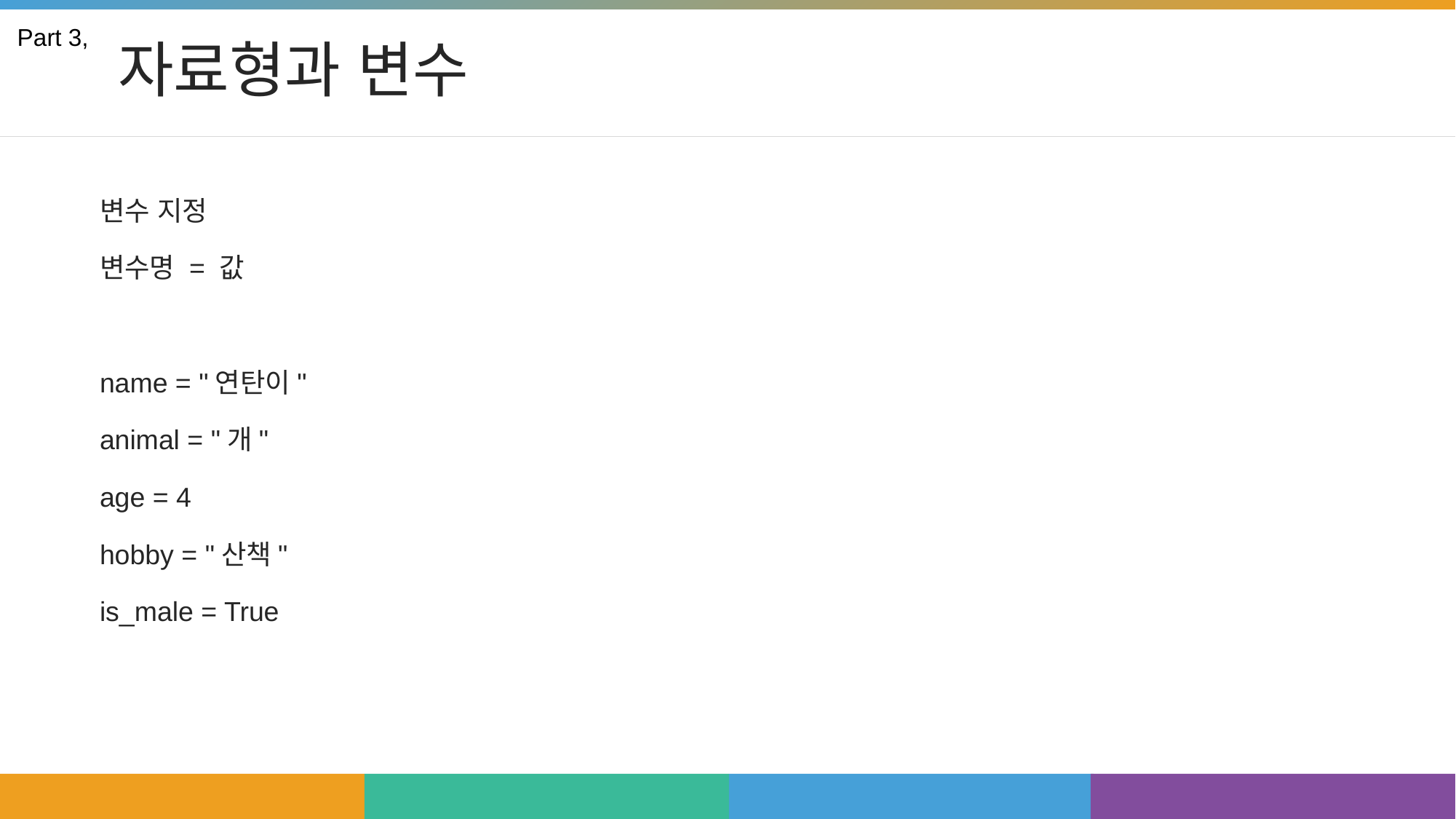

# 자료형과 변수
Part 3,
변수 지정
변수명 = 값

name = "연탄이"
animal = "개"
age = 4
hobby = "산책"
is_male = True